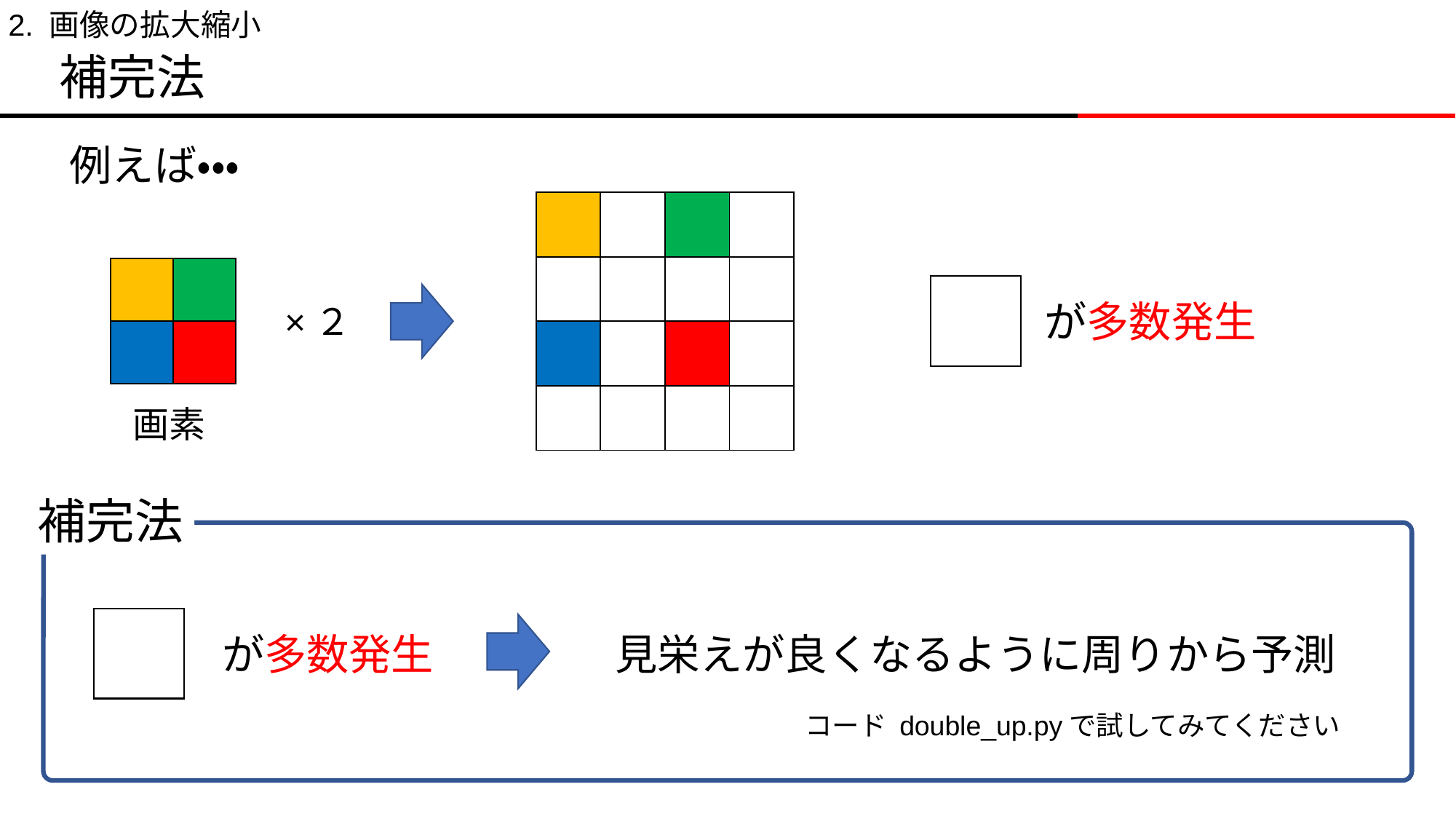

2. 画像の拡大縮小
補完法
例えば・・・
|  |  |  |  |
| --- | --- | --- | --- |
|  |  |  |  |
|  |  |  |  |
|  |  |  |  |

が多数発生
×２

画素
補完法

が多数発生
見栄えが良くなるように周りから予測
コード double_up.pyで試してみてください